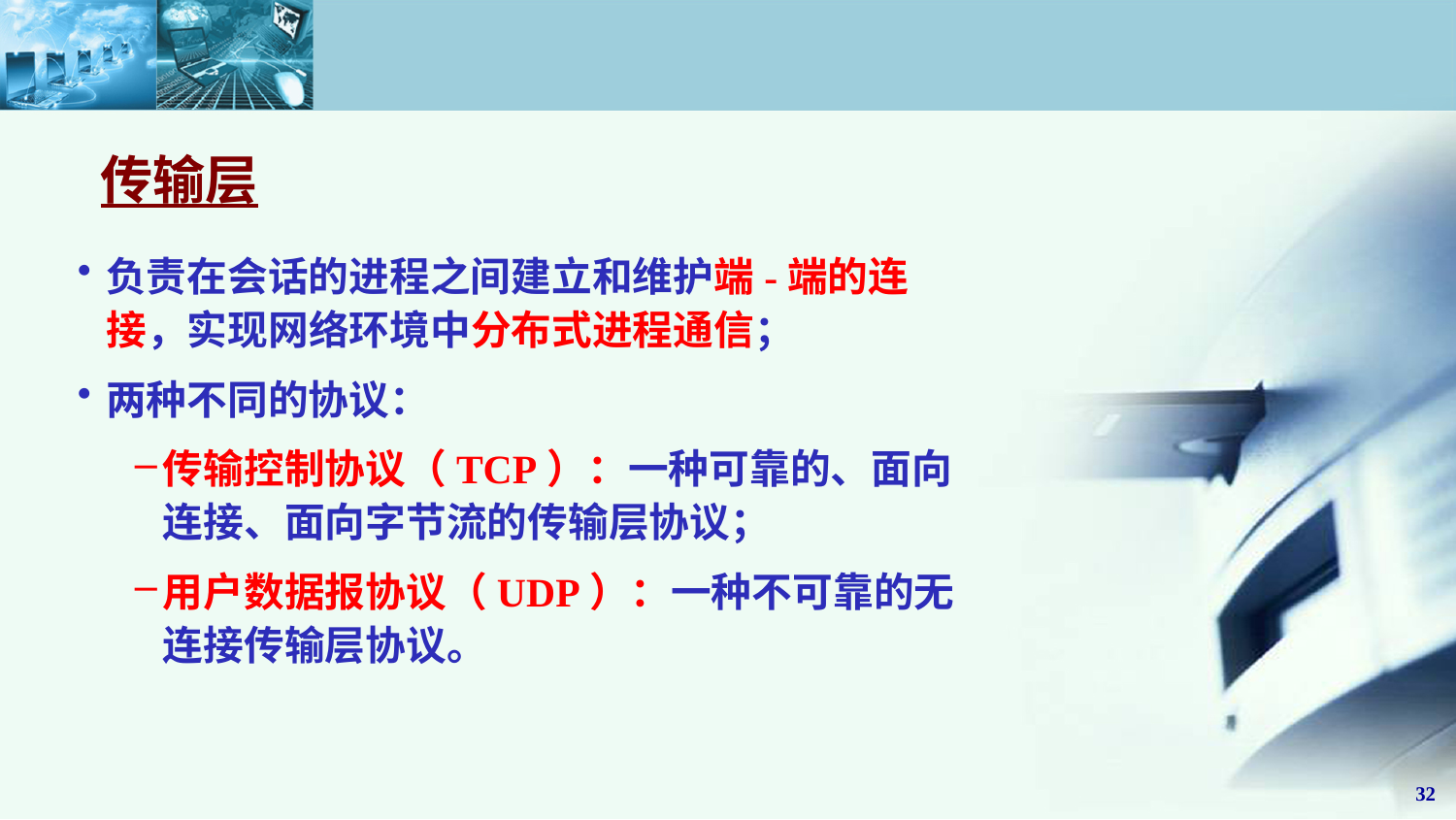

传输层
负责在会话的进程之间建立和维护端-端的连接，实现网络环境中分布式进程通信；
两种不同的协议：
传输控制协议（TCP）：一种可靠的、面向连接、面向字节流的传输层协议；
用户数据报协议（UDP）：一种不可靠的无连接传输层协议。
32